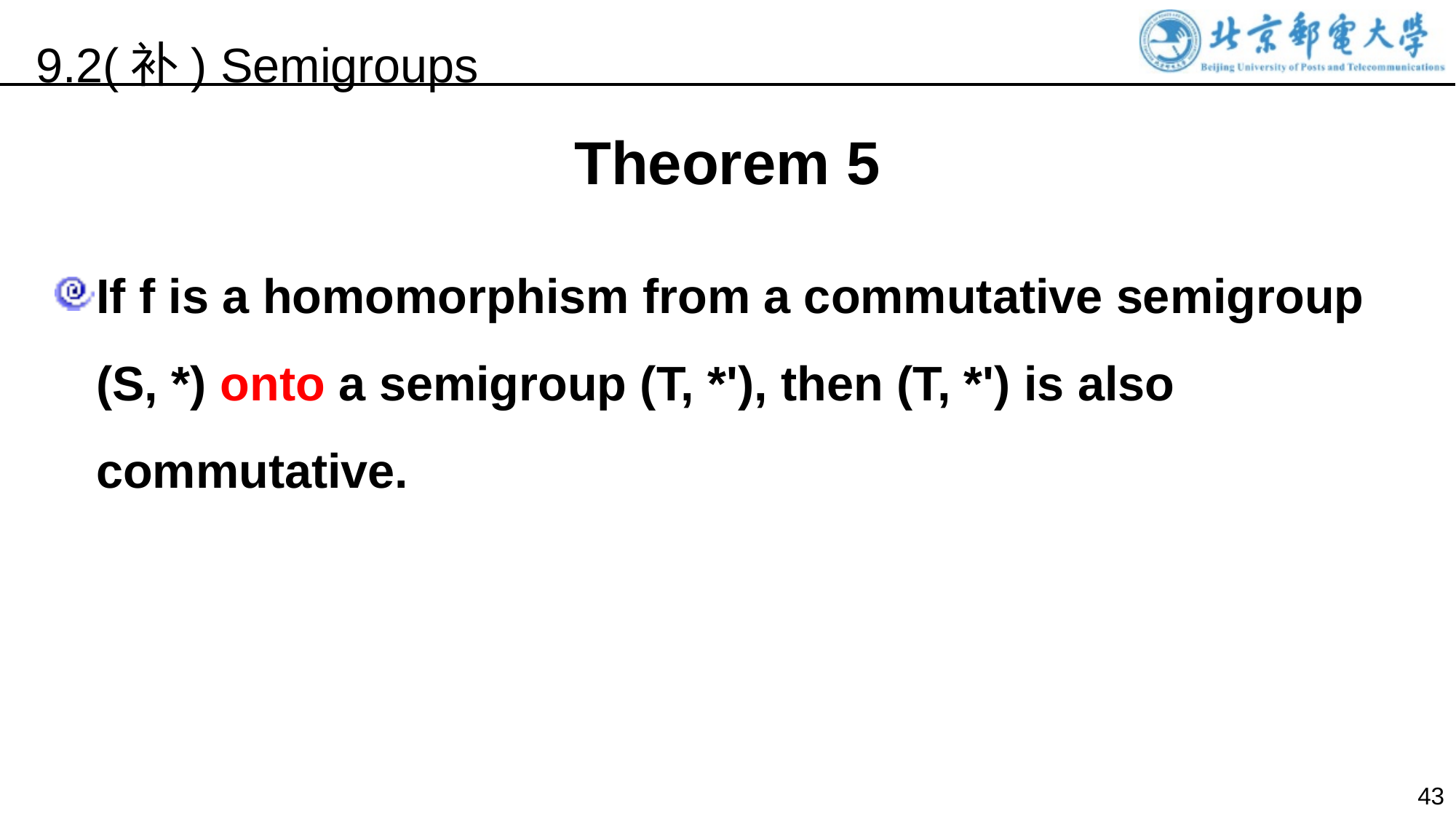

9.2(补) Semigroups
Theorem 5
If f is a homomorphism from a commutative semigroup (S, *) onto a semigroup (T, *'), then (T, *') is also commutative.